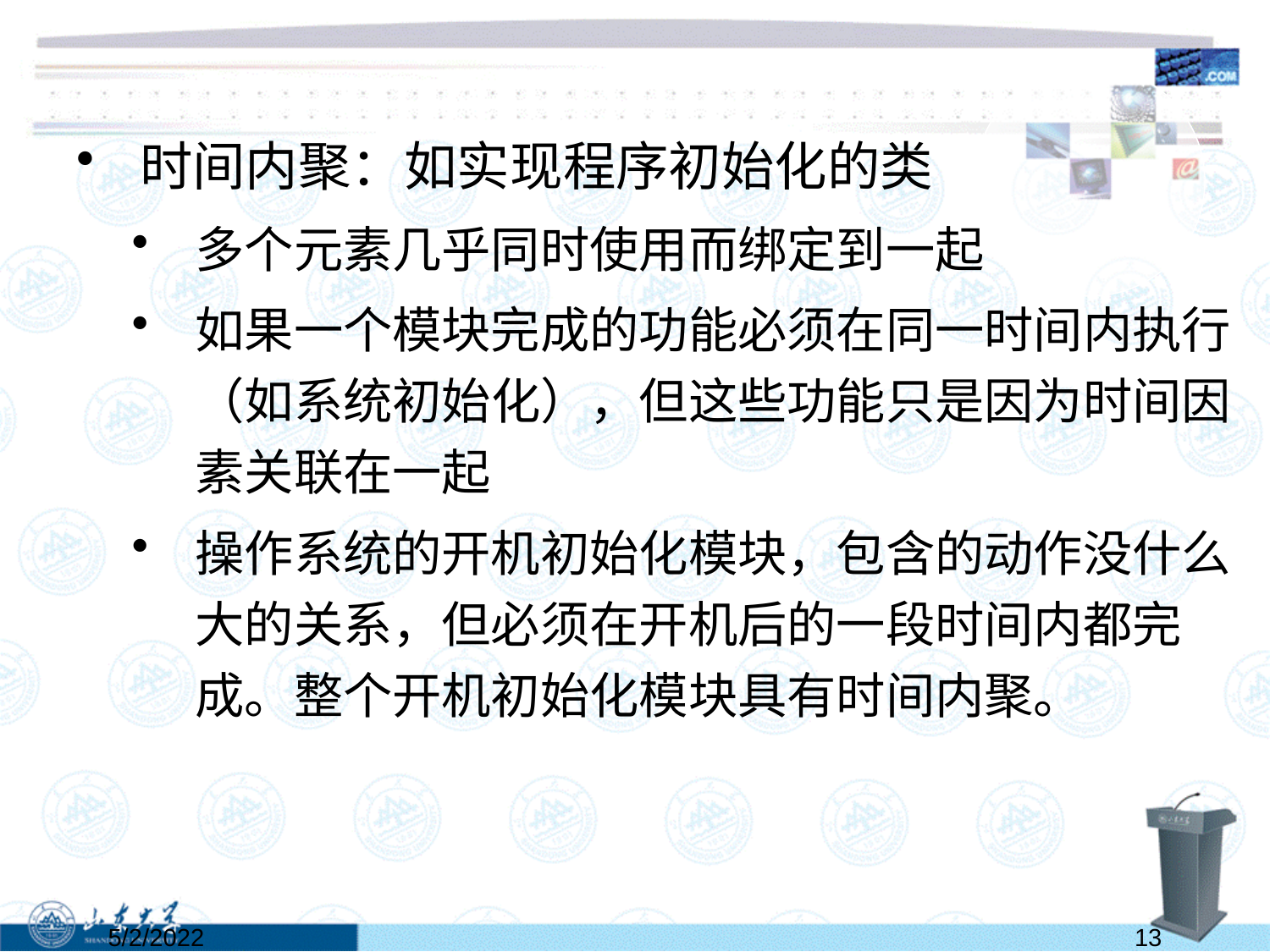

时间内聚：如实现程序初始化的类
多个元素几乎同时使用而绑定到一起
如果一个模块完成的功能必须在同一时间内执行（如系统初始化），但这些功能只是因为时间因素关联在一起
操作系统的开机初始化模块，包含的动作没什么大的关系，但必须在开机后的一段时间内都完成。整个开机初始化模块具有时间内聚。
5/2/2022
13